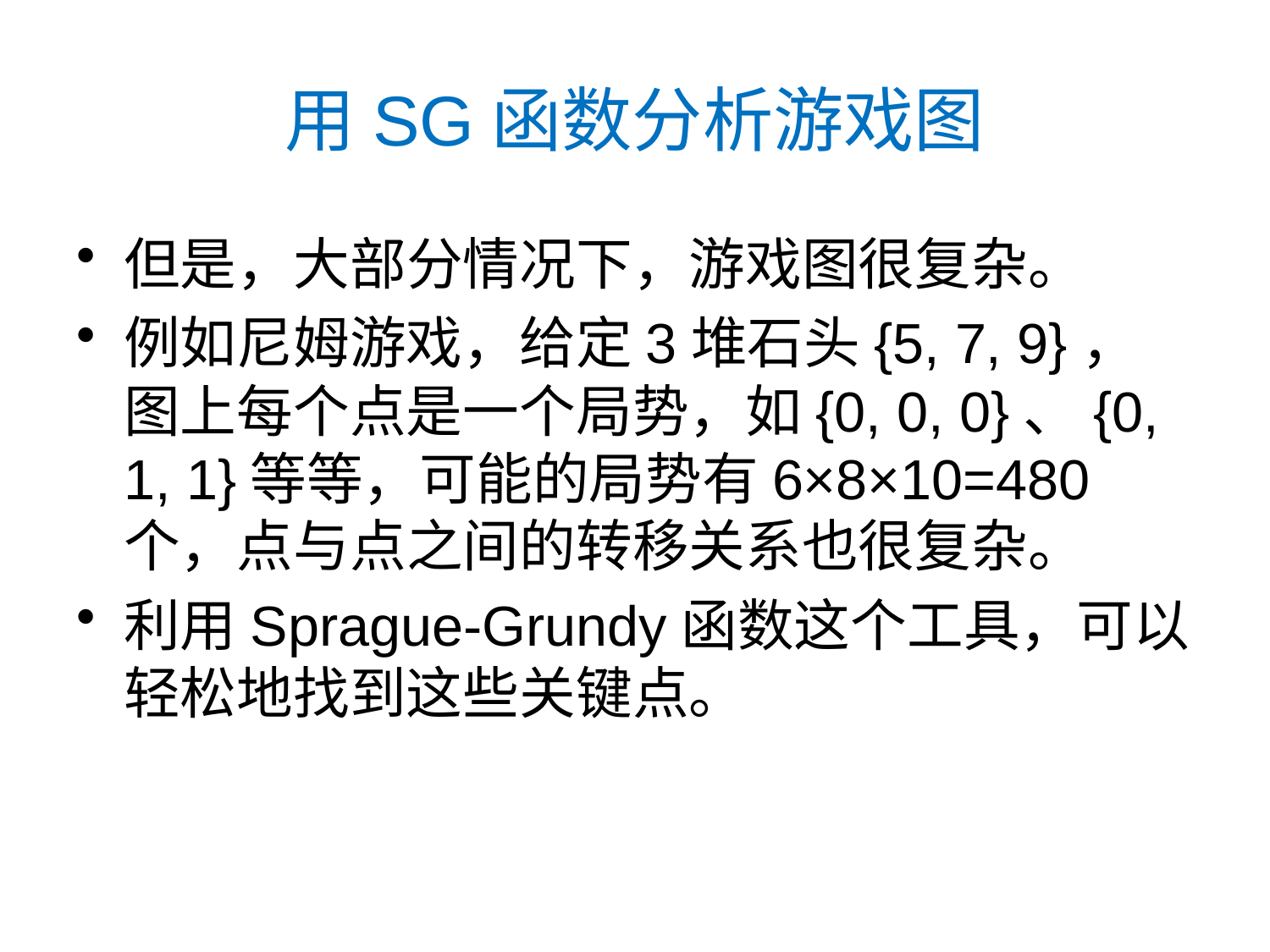

# 用SG函数分析游戏图
但是，大部分情况下，游戏图很复杂。
例如尼姆游戏，给定3堆石头{5, 7, 9}，图上每个点是一个局势，如{0, 0, 0}、{0, 1, 1}等等，可能的局势有6×8×10=480个，点与点之间的转移关系也很复杂。
利用Sprague-Grundy函数这个工具，可以轻松地找到这些关键点。